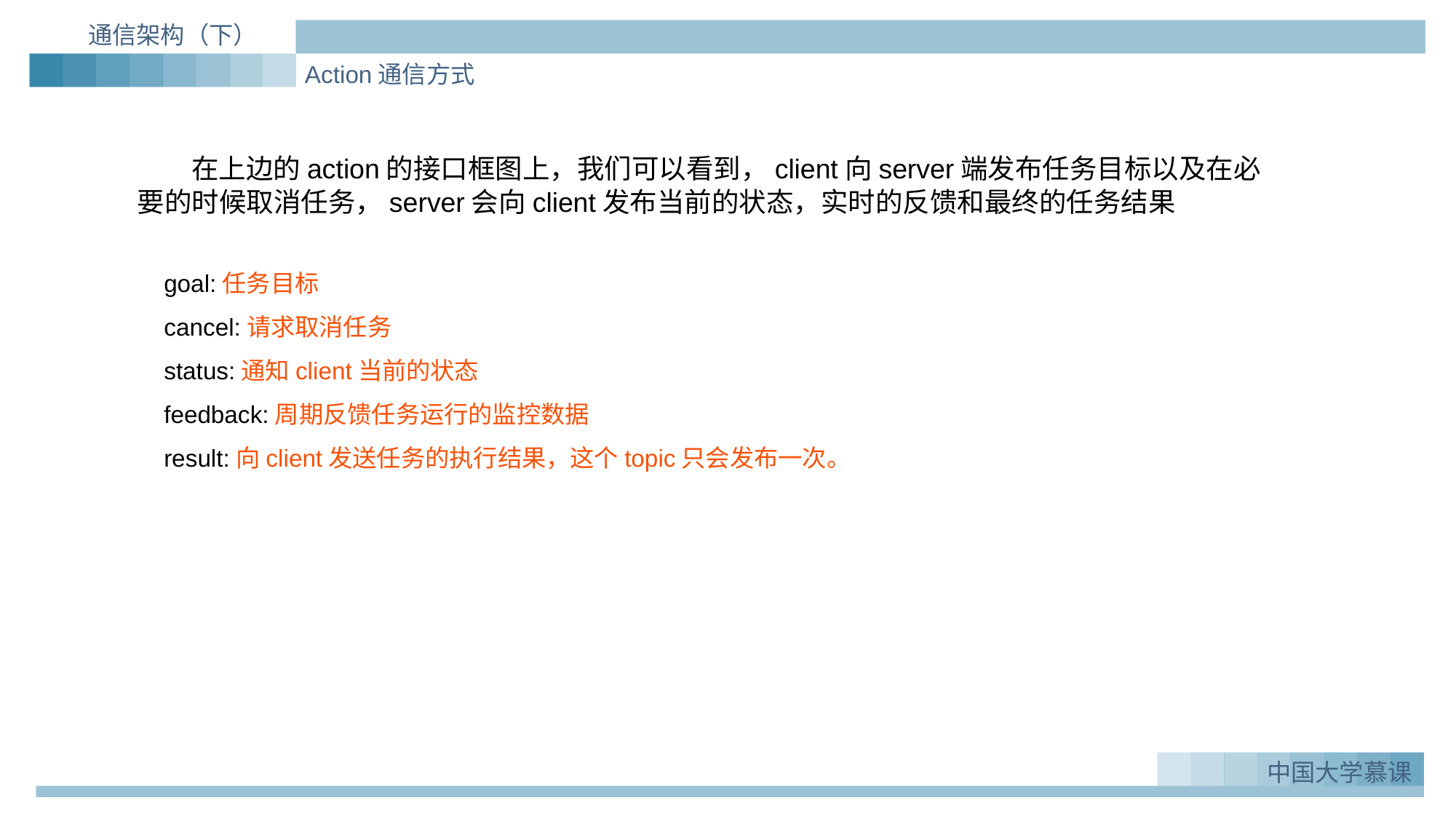

通信架构（下）
Action通信方式
       在上边的action的接口框图上，我们可以看到，client向server端发布任务目标以及在必要的时候取消任务，server会向client发布当前的状态，实时的反馈和最终的任务结果
goal:任务目标
cancel:请求取消任务
status:通知client当前的状态
feedback:周期反馈任务运行的监控数据
result:向client发送任务的执行结果，这个topic只会发布一次。
中国大学慕课